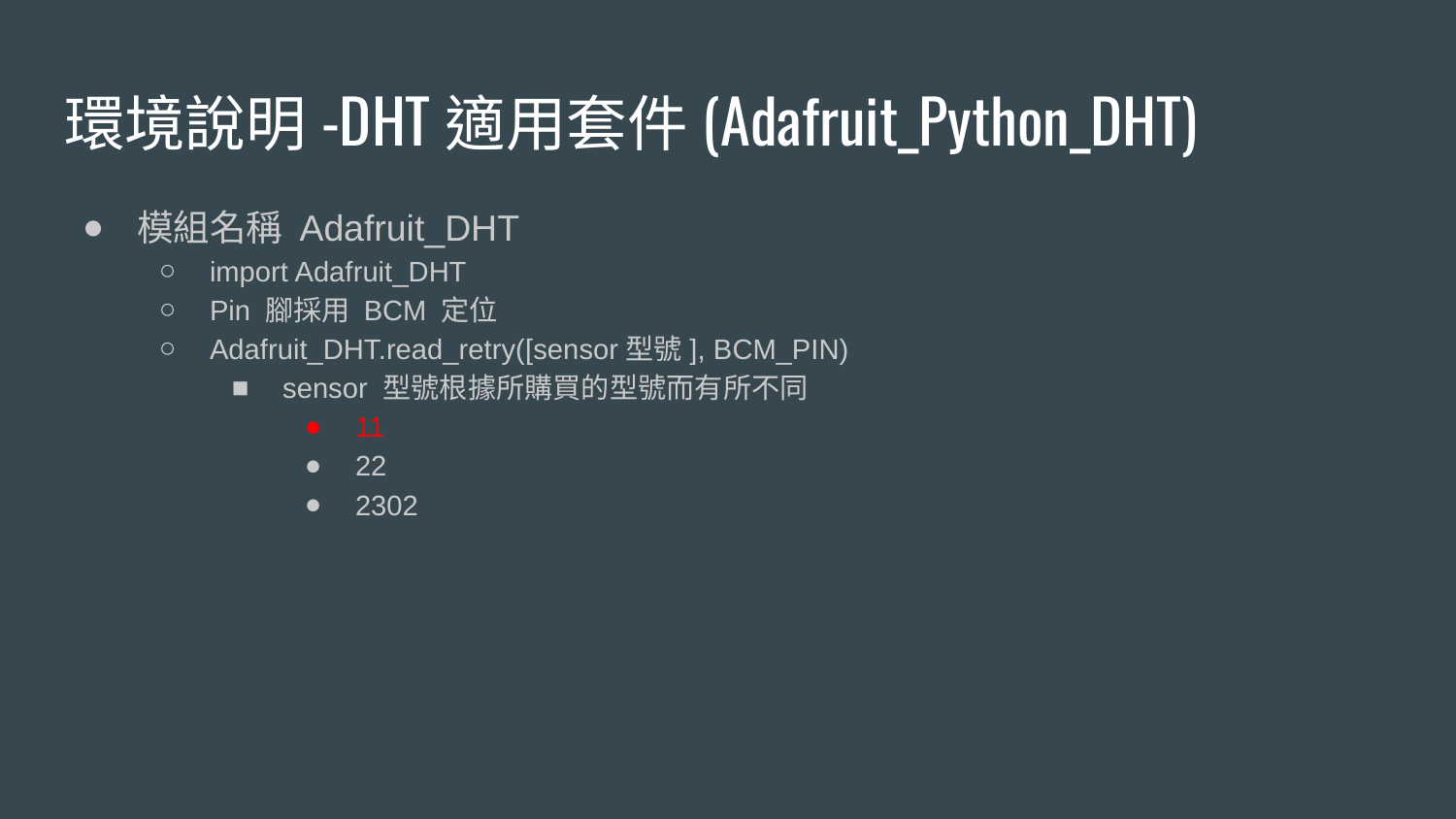

# 環境說明-DHT適用套件(Adafruit_Python_DHT)
模組名稱 Adafruit_DHT
import Adafruit_DHT
Pin 腳採用 BCM 定位
Adafruit_DHT.read_retry([sensor型號], BCM_PIN)
sensor 型號根據所購買的型號而有所不同
11
22
2302